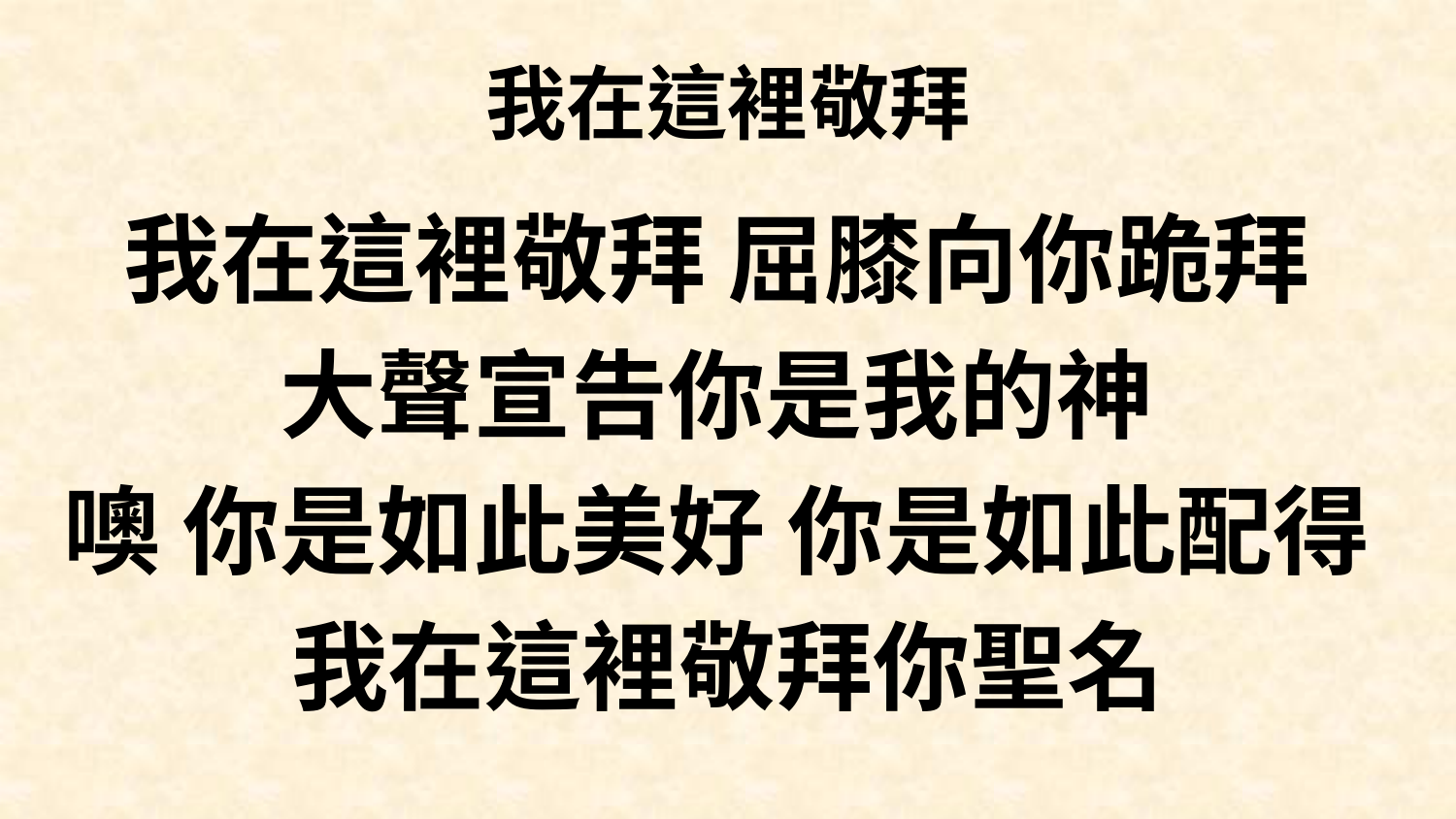

# 我在這裡敬拜
我在這裡敬拜 屈膝向你跪拜
大聲宣告你是我的神
噢 你是如此美好 你是如此配得
我在這裡敬拜你聖名